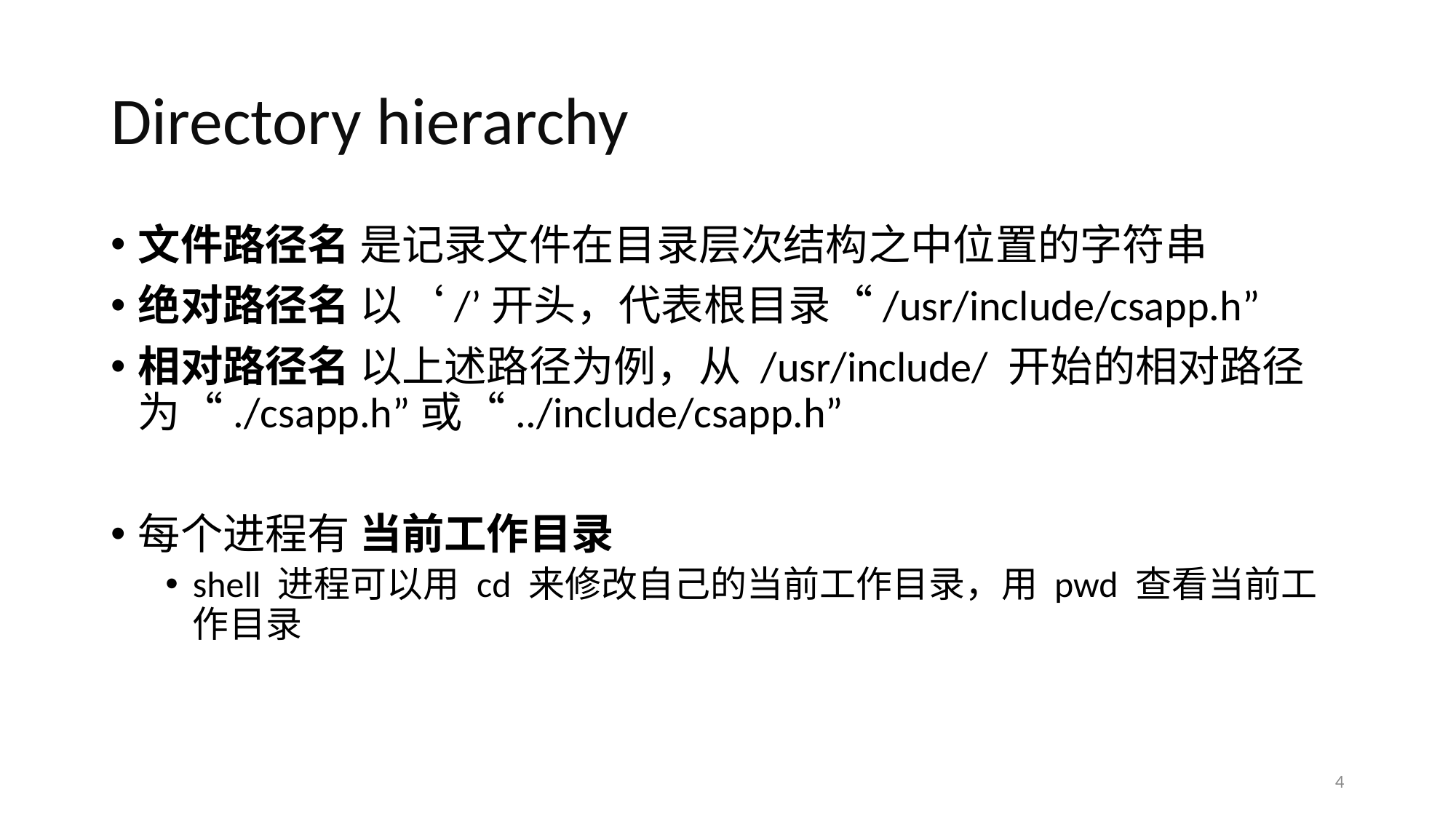

# Directory hierarchy
文件路径名 是记录文件在目录层次结构之中位置的字符串
绝对路径名 以‘/’开头，代表根目录“/usr/include/csapp.h”
相对路径名 以上述路径为例，从 /usr/include/ 开始的相对路径为“./csapp.h”或“../include/csapp.h”

每个进程有 当前工作目录
shell 进程可以用 cd 来修改自己的当前工作目录，用 pwd 查看当前工作目录

4